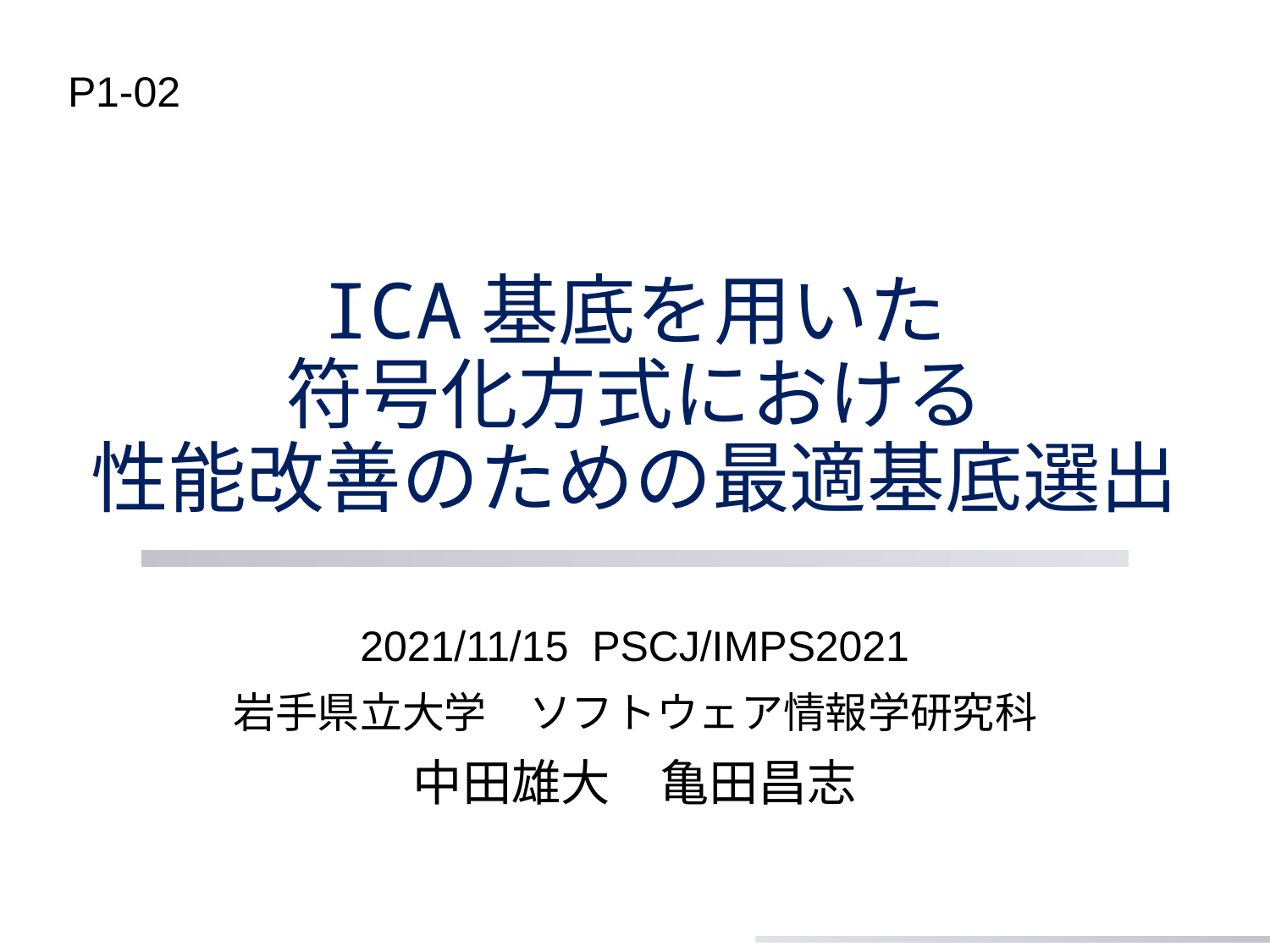

P1-02
ICA基底を用いた
符号化方式における
性能改善のための最適基底選出
2021/11/15  PSCJ/IMPS2021
岩手県立大学　ソフトウェア情報学研究科
中田雄大　亀田昌志